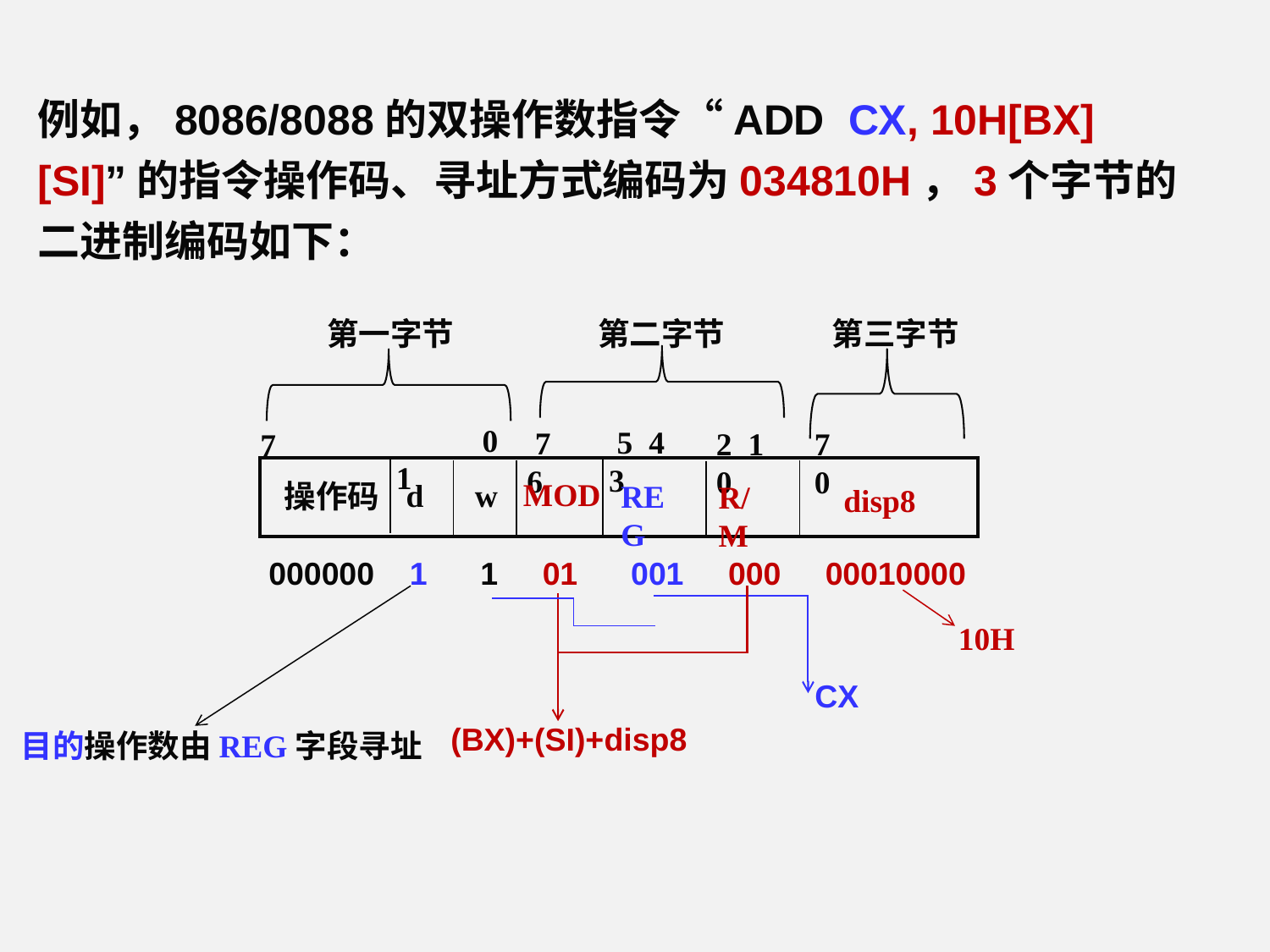

例如，8086/8088的双操作数指令“ADD  CX, 10H[BX][SI]”的指令操作码、寻址方式编码为034810H，3个字节的二进制编码如下：

第一字节
第二字节
第三字节

  1
  0
 5  4  3
 7    6
2  1  0
7               0
7

操作码

MOD
d
w
REG
R/M
disp8
000000    1      1     01      001     000     00010000
10H
CX
(BX)+(SI)+disp8
目的操作数由REG字段寻址